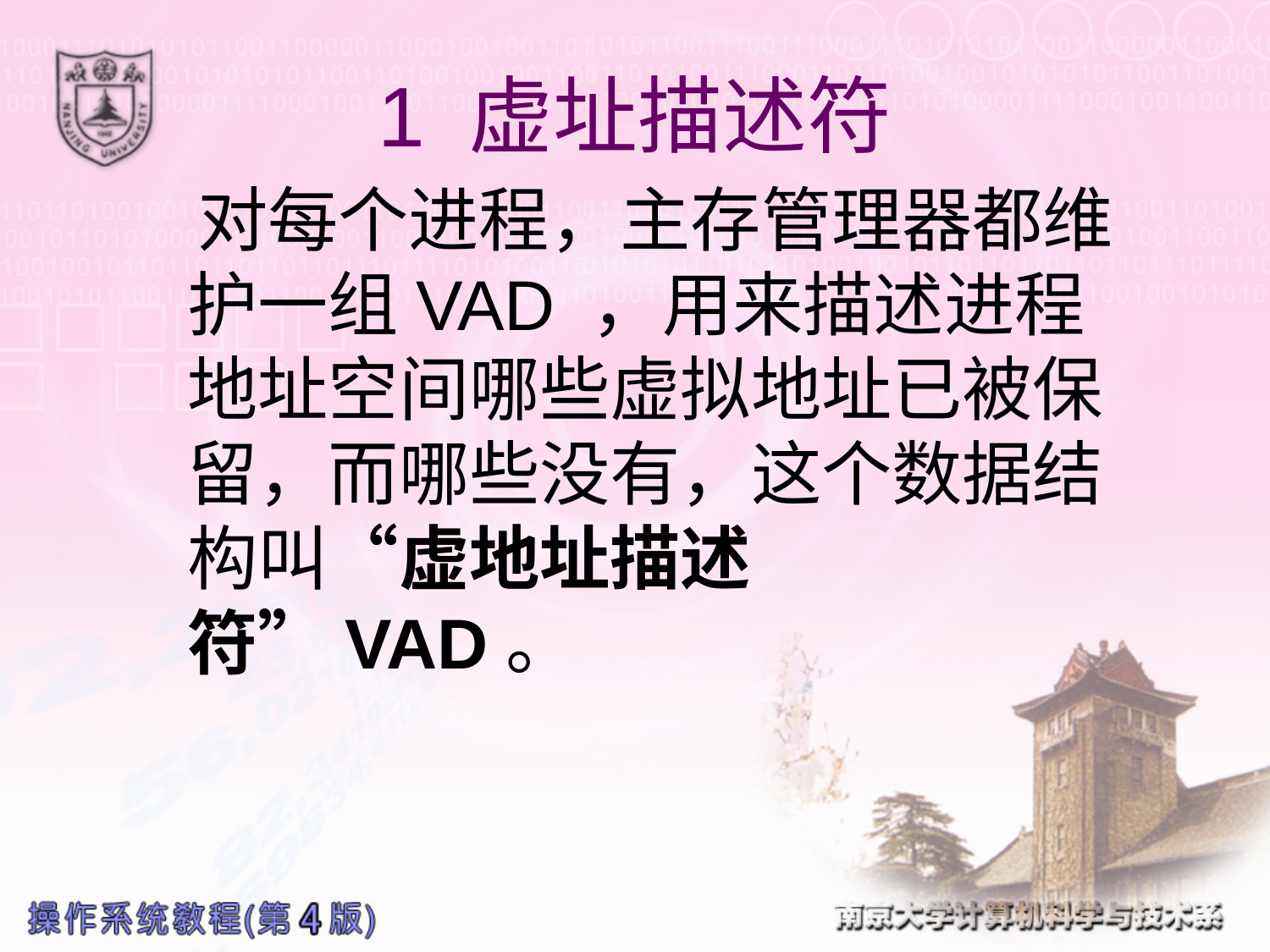

# 1 虚址描述符
   对每个进程，主存管理器都维护一组VAD ，用来描述进程地址空间哪些虚拟地址已被保留，而哪些没有，这个数据结构叫“虚地址描述符”VAD。